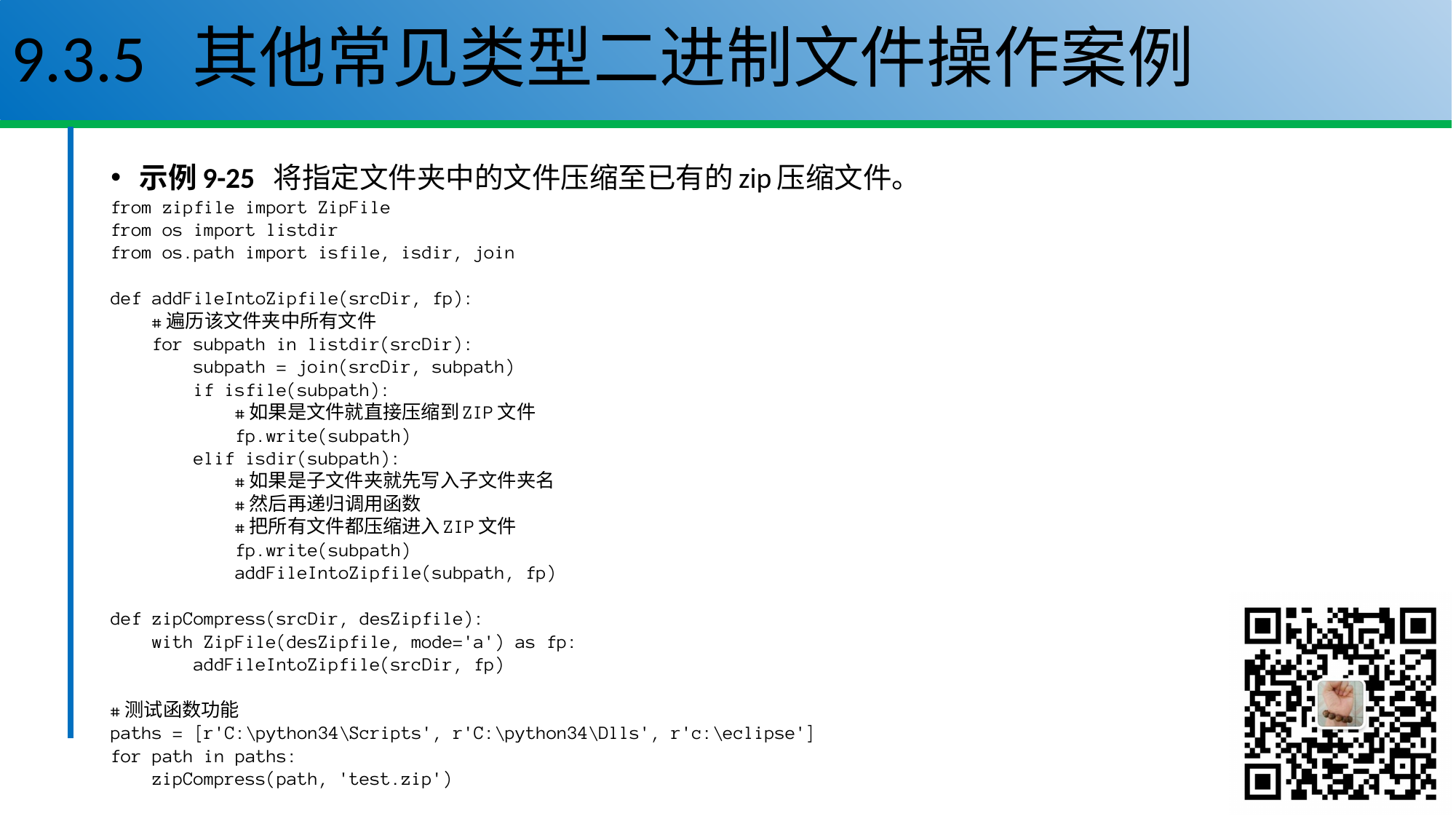

# 9.3.5  其他常见类型二进制文件操作案例
示例9-25  将指定文件夹中的文件压缩至已有的zip压缩文件。
from zipfile import ZipFile
from os import listdir
from os.path import isfile, isdir, join

def addFileIntoZipfile(srcDir, fp):
    #遍历该文件夹中所有文件
    for subpath in listdir(srcDir):
        subpath = join(srcDir, subpath)
        if isfile(subpath):
            #如果是文件就直接压缩到ZIP文件
            fp.write(subpath)
        elif isdir(subpath):
            #如果是子文件夹就先写入子文件夹名
            #然后再递归调用函数
            #把所有文件都压缩进入ZIP文件
            fp.write(subpath)
            addFileIntoZipfile(subpath, fp)

def zipCompress(srcDir, desZipfile):
    with ZipFile(desZipfile, mode='a') as fp:
        addFileIntoZipfile(srcDir, fp)

#测试函数功能
paths = [r'C:\python34\Scripts', r'C:\python34\Dlls', r'c:\eclipse']
for path in paths:
    zipCompress(path, 'test.zip')
42